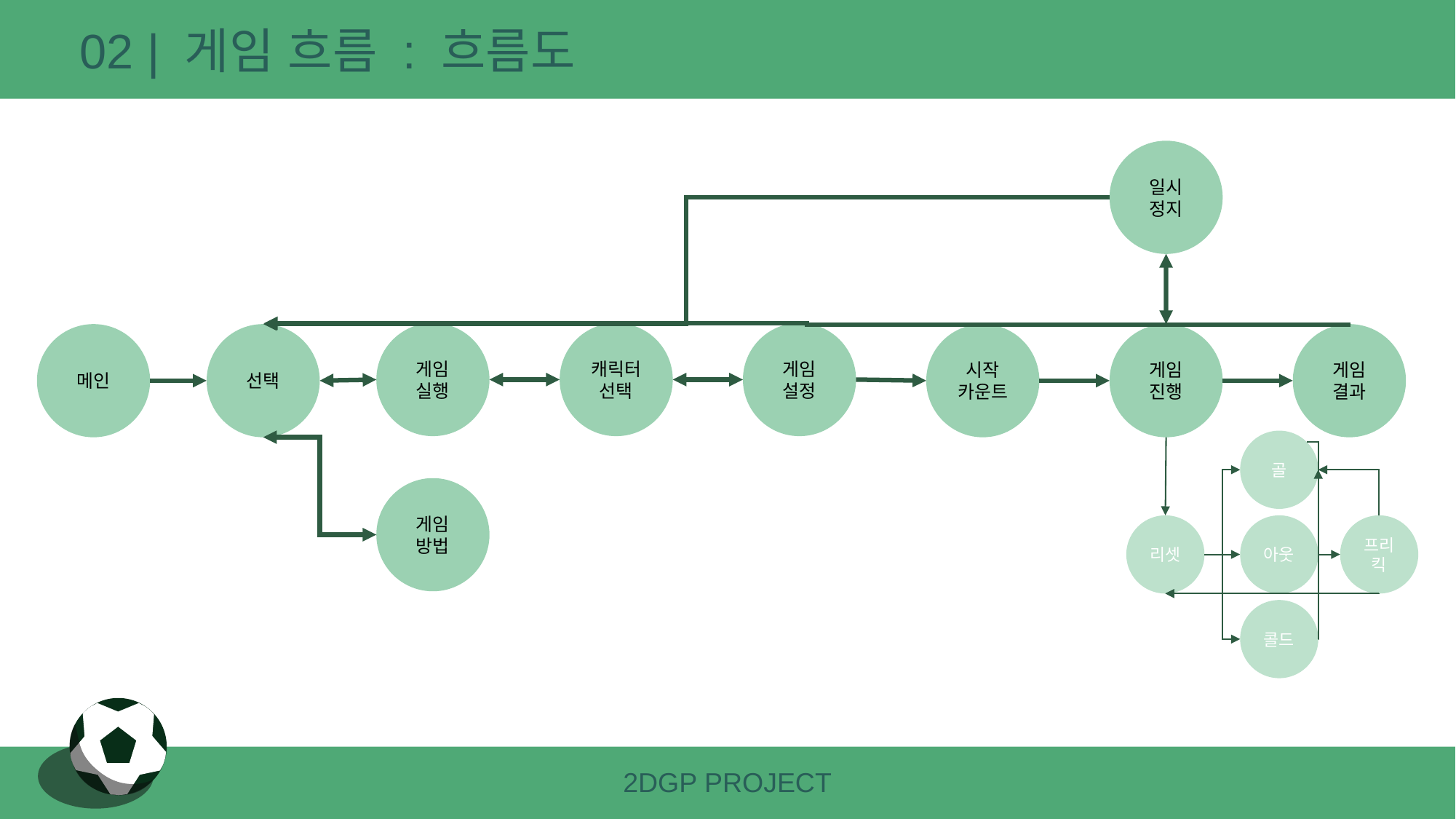

02 | 게임 흐름 : 흐름도
일시
정지
게임
실행
캐릭터
선택
게임
설정
선택
시작
카운트
게임
진행
게임
결과
게임
방법
메인
골
리셋
아웃
프리킥
콜드
2DGP PROJECT